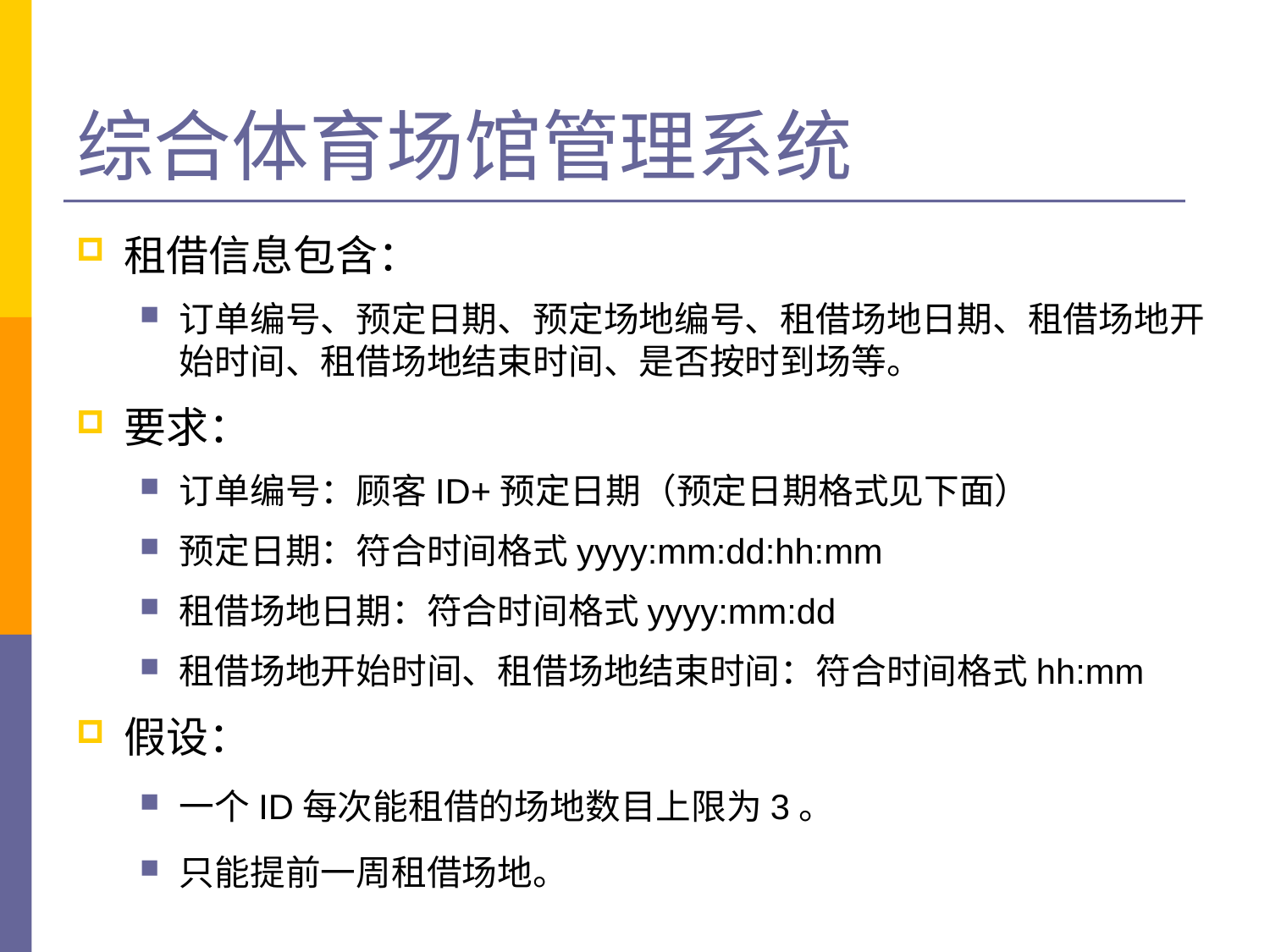

# 综合体育场馆管理系统
租借信息包含：
订单编号、预定日期、预定场地编号、租借场地日期、租借场地开始时间、租借场地结束时间、是否按时到场等。
要求：
订单编号：顾客ID+预定日期（预定日期格式见下面）
预定日期：符合时间格式yyyy:mm:dd:hh:mm
租借场地日期：符合时间格式yyyy:mm:dd
租借场地开始时间、租借场地结束时间：符合时间格式hh:mm
假设：
一个ID每次能租借的场地数目上限为3。
只能提前一周租借场地。